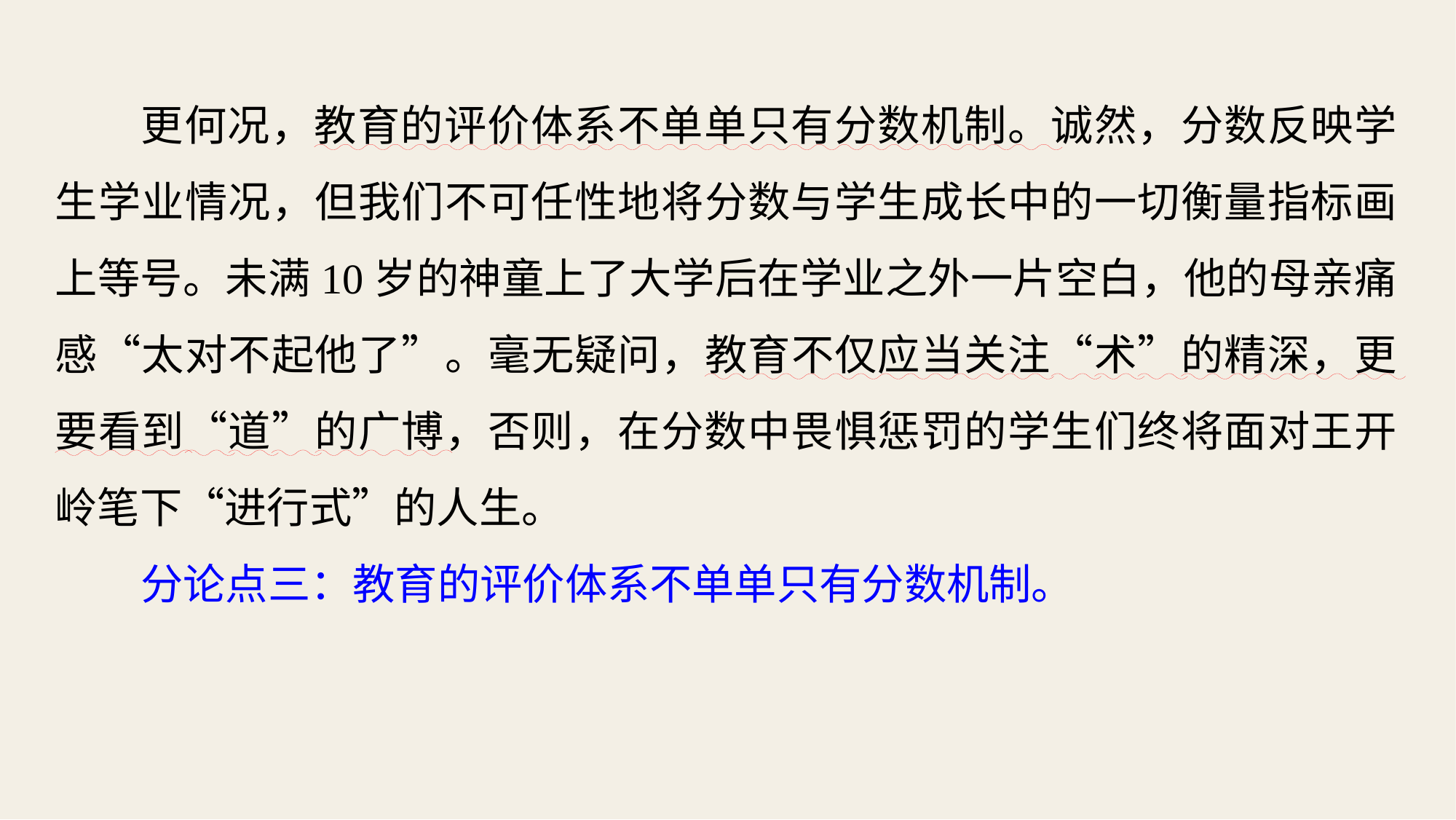

更何况，教育的评价体系不单单只有分数机制。诚然，分数反映学生学业情况，但我们不可任性地将分数与学生成长中的一切衡量指标画上等号。未满10岁的神童上了大学后在学业之外一片空白，他的母亲痛感“太对不起他了”。毫无疑问，教育不仅应当关注“术”的精深，更要看到“道”的广博，否则，在分数中畏惧惩罚的学生们终将面对王开岭笔下“进行式”的人生。
分论点三：教育的评价体系不单单只有分数机制。